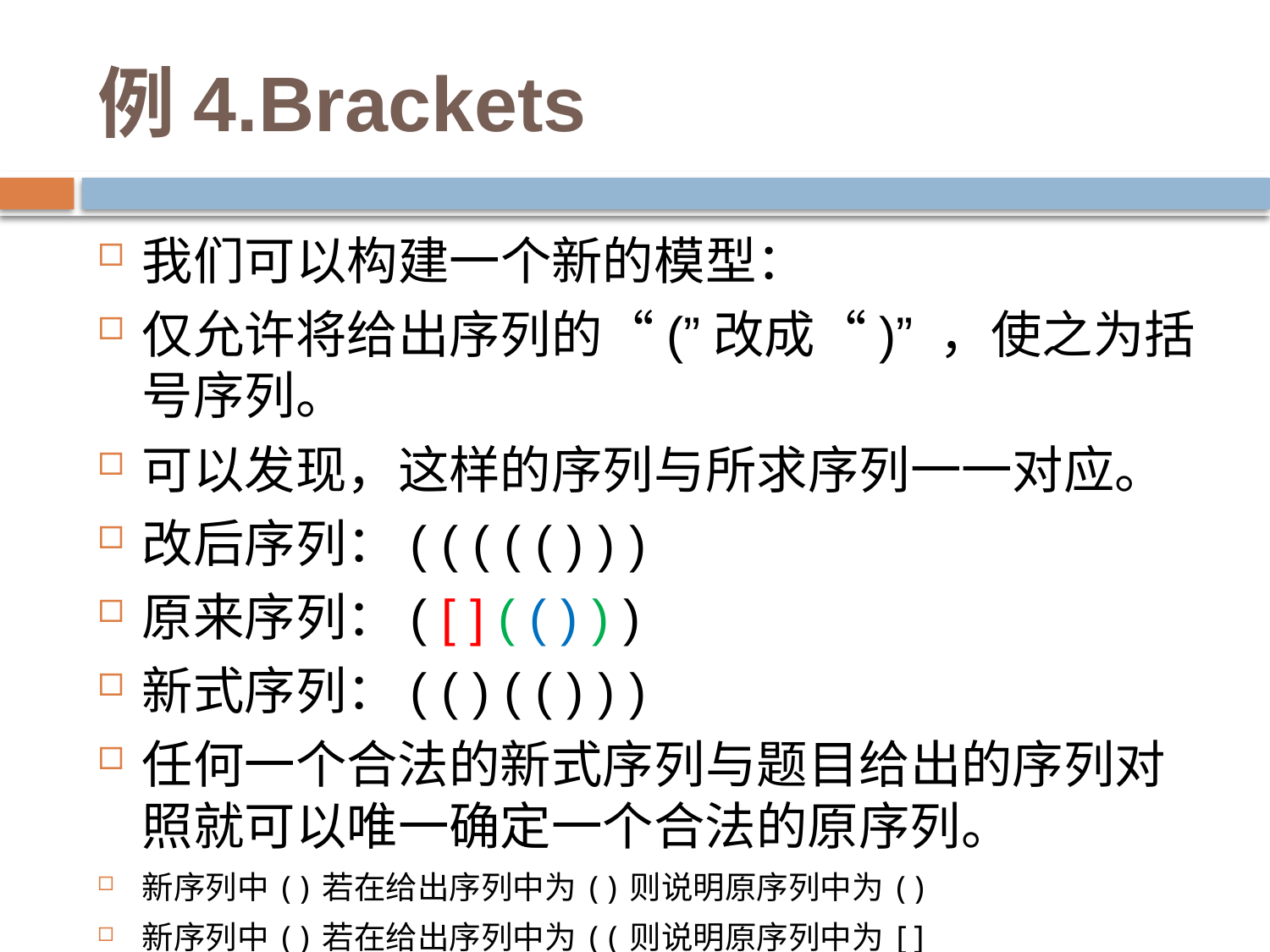

# 例4.Brackets
我们可以构建一个新的模型：
仅允许将给出序列的“(”改成“)” ，使之为括号序列。
可以发现，这样的序列与所求序列一一对应。
改后序列：( ( ( ( ( ) ) )
原来序列：( [ ] ( ( ) ) )
新式序列：( ( ) ( ( ) ) )
任何一个合法的新式序列与题目给出的序列对照就可以唯一确定一个合法的原序列。
新序列中()若在给出序列中为()则说明原序列中为()
新序列中()若在给出序列中为((则说明原序列中为[]